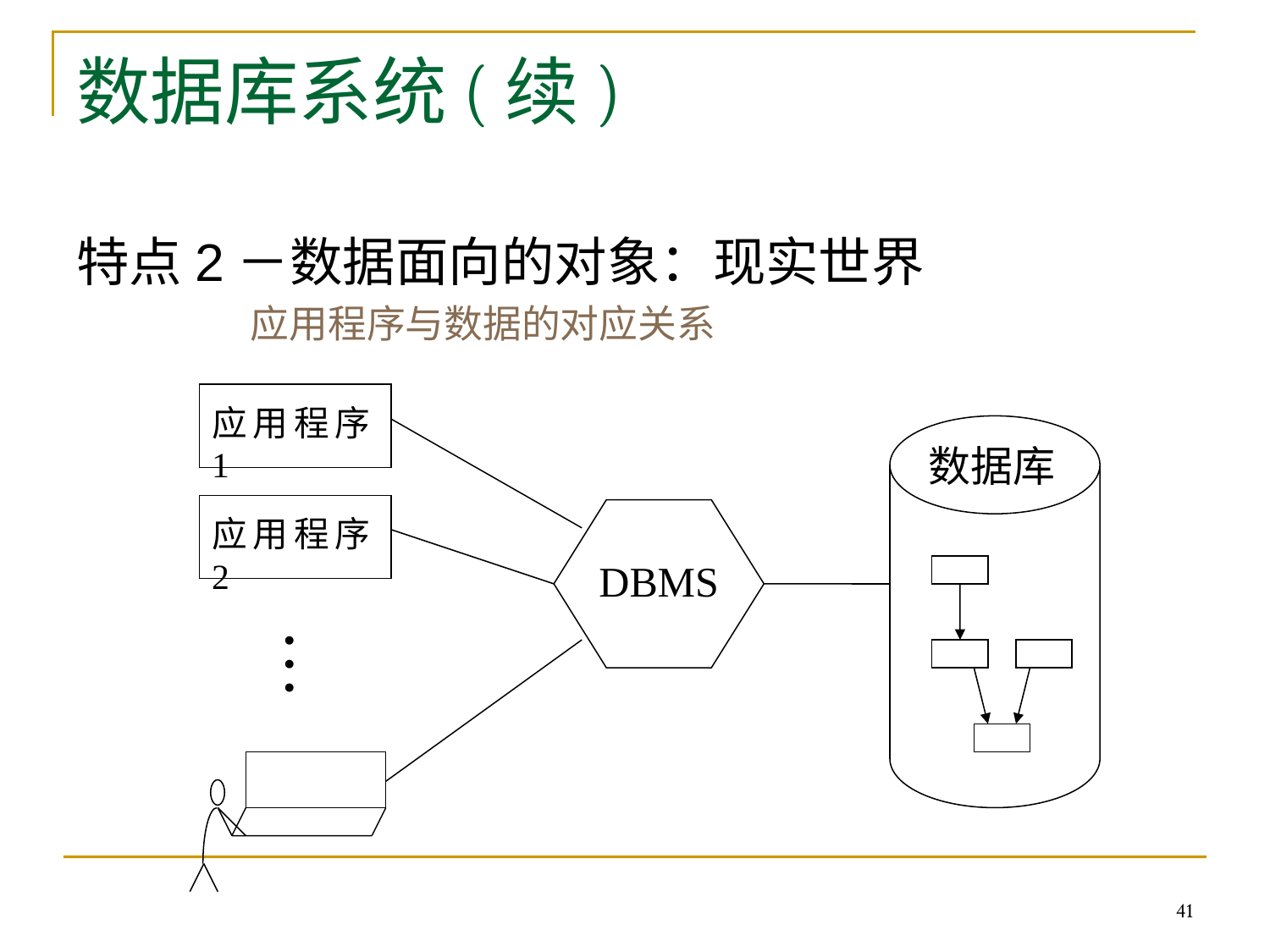

# 数据库系统(续)
特点2－数据面向的对象：现实世界
                   应用程序与数据的对应关系
应用程序1

数据库
应用程序2
DBMS

…

41